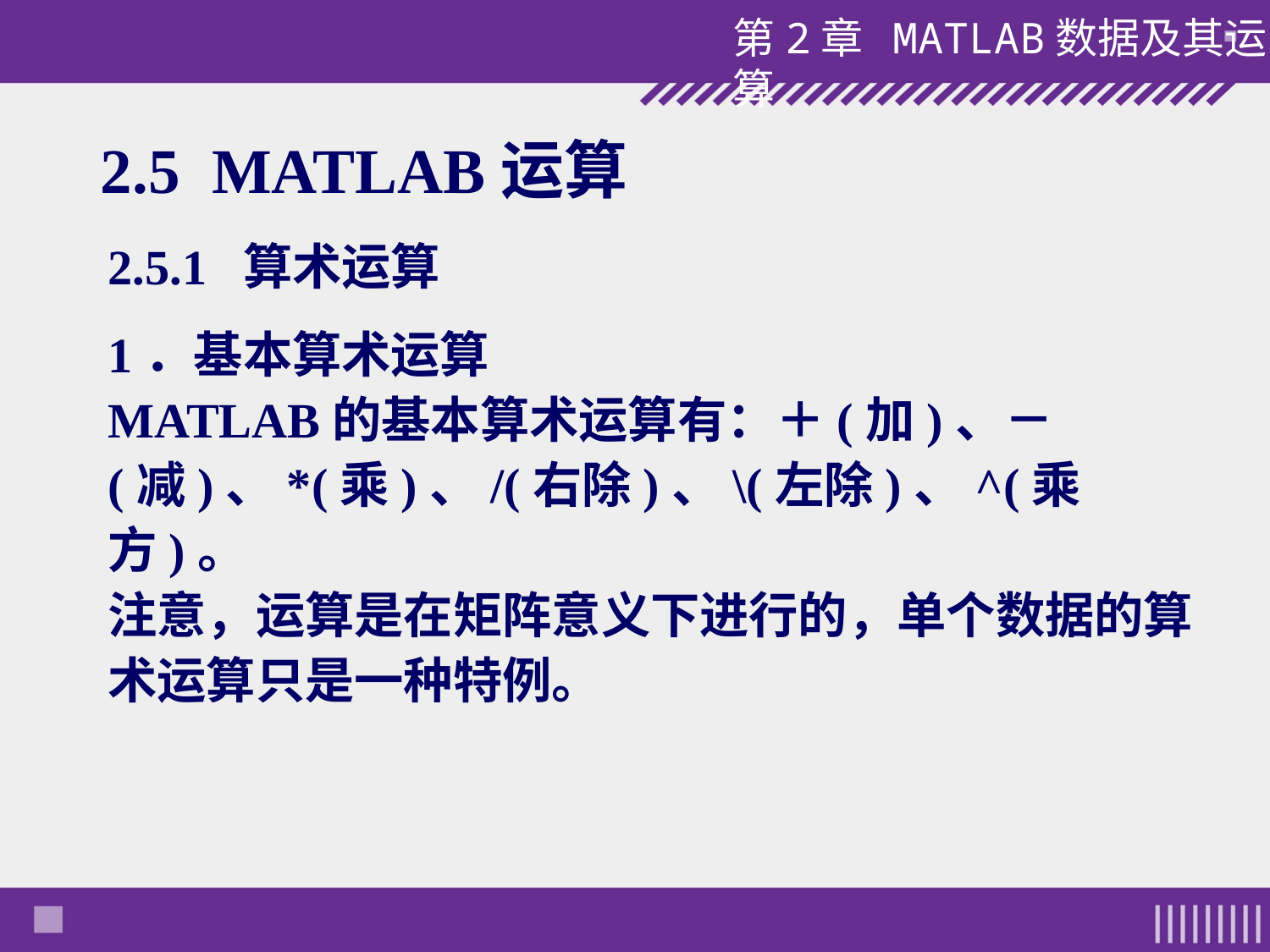

2.5  MATLAB运算
2.5.1  算术运算
1．基本算术运算
MATLAB的基本算术运算有：＋(加)、－(减)、*(乘)、/(右除)、\(左除)、^(乘方)。
注意，运算是在矩阵意义下进行的，单个数据的算术运算只是一种特例。